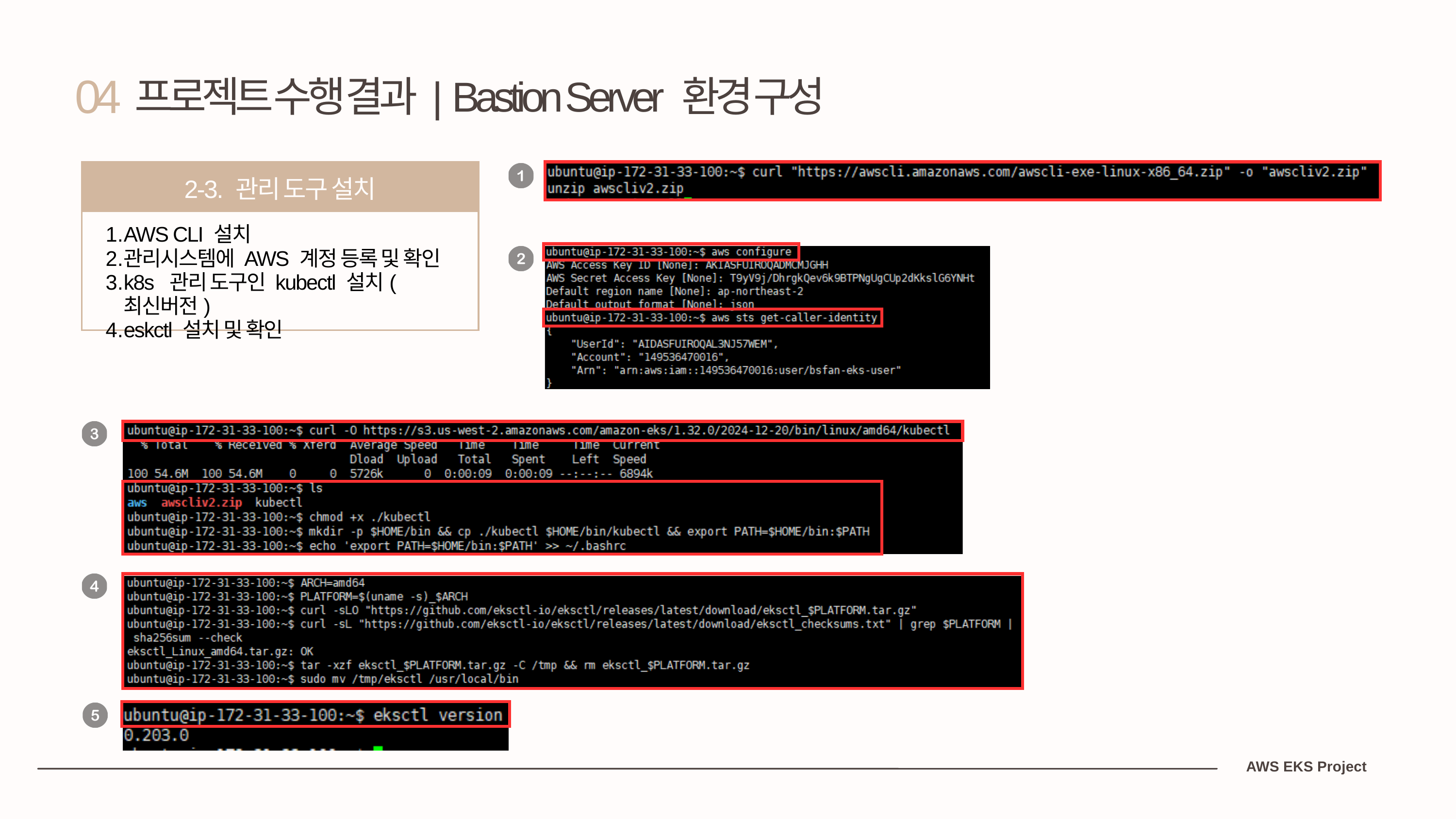

04
프로젝트 수행 결과 |  Bastion Server 환경 구성

2-3. 관리 도구 설치
AWS CLI 설치
관리시스템에 AWS 계정 등록 및 확인
k8s  관리 도구인 kubectl 설치(최신버전)
eskctl 설치 및 확인

AWS EKS Project